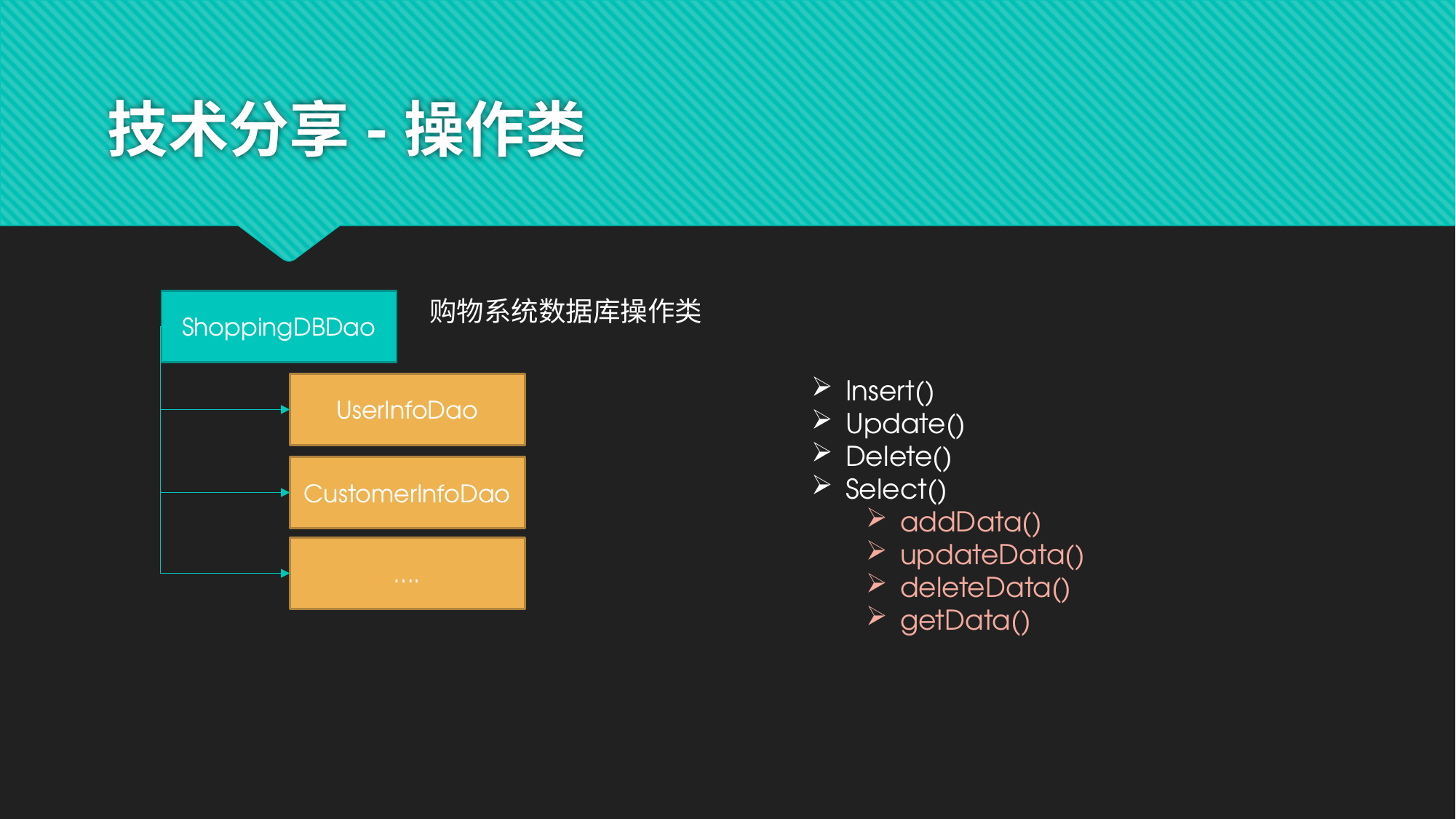

# 技术分享-操作类
购物系统数据库操作类
ShoppingDBDao
CustomerInfoDao
UserInfoDao
….
Insert()
Update()
Delete()
Select()
addData()
updateData()
deleteData()
getData()